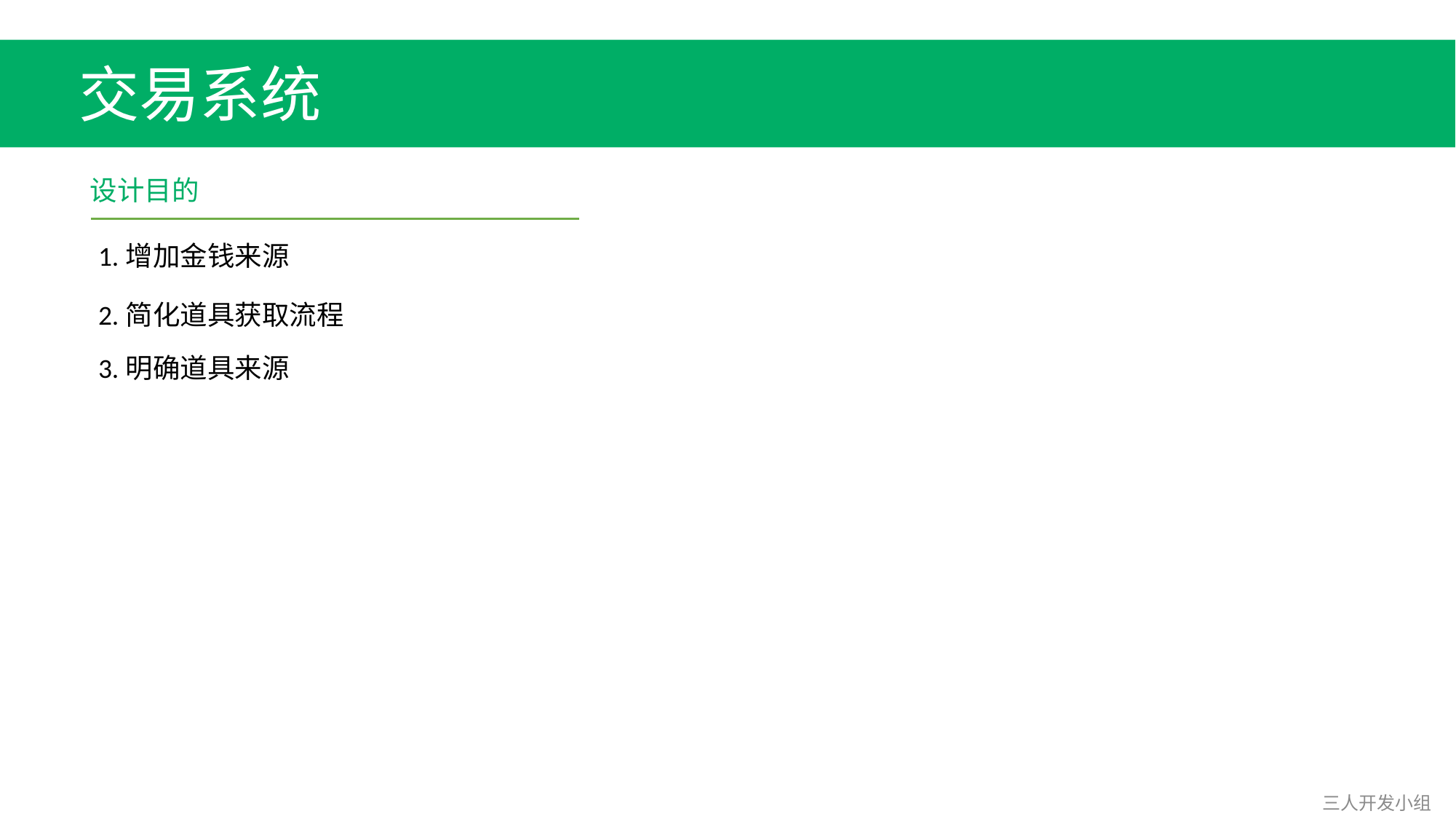

交易系统
设计目的
1.增加金钱来源
2.简化道具获取流程
3.明确道具来源
三人开发小组